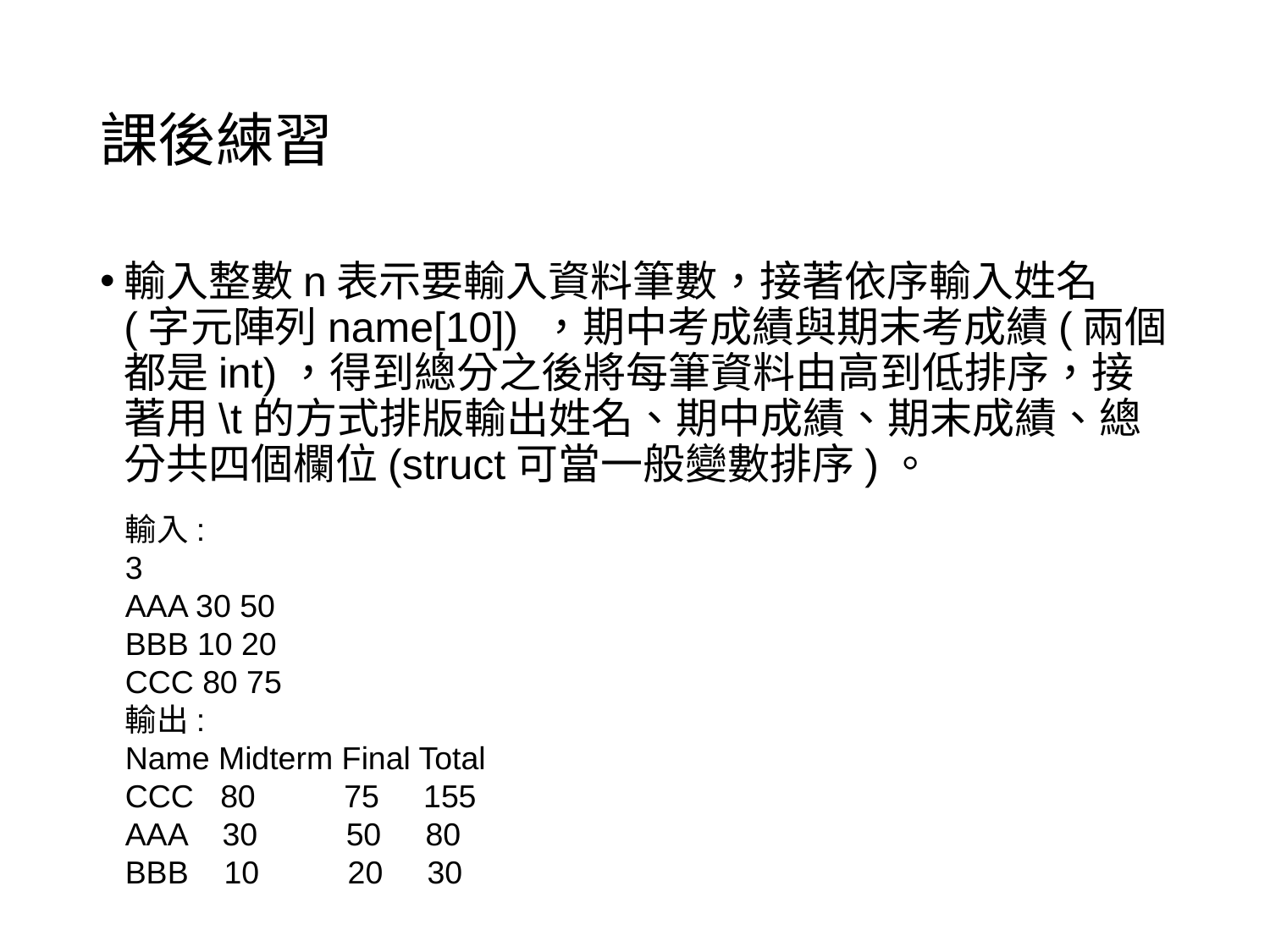

# 課後練習
輸入整數n表示要輸入資料筆數，接著依序輸入姓名(字元陣列name[10]) ，期中考成績與期末考成績(兩個都是int)，得到總分之後將每筆資料由高到低排序，接著用\t的方式排版輸出姓名、期中成績、期末成績、總分共四個欄位(struct可當一般變數排序)。

輸入:
3
AAA 30 50
BBB 10 20
CCC 80 75
輸出:
Name Midterm Final Total
CCC   80          75     155
AAA    30          50     80
BBB    10          20     30